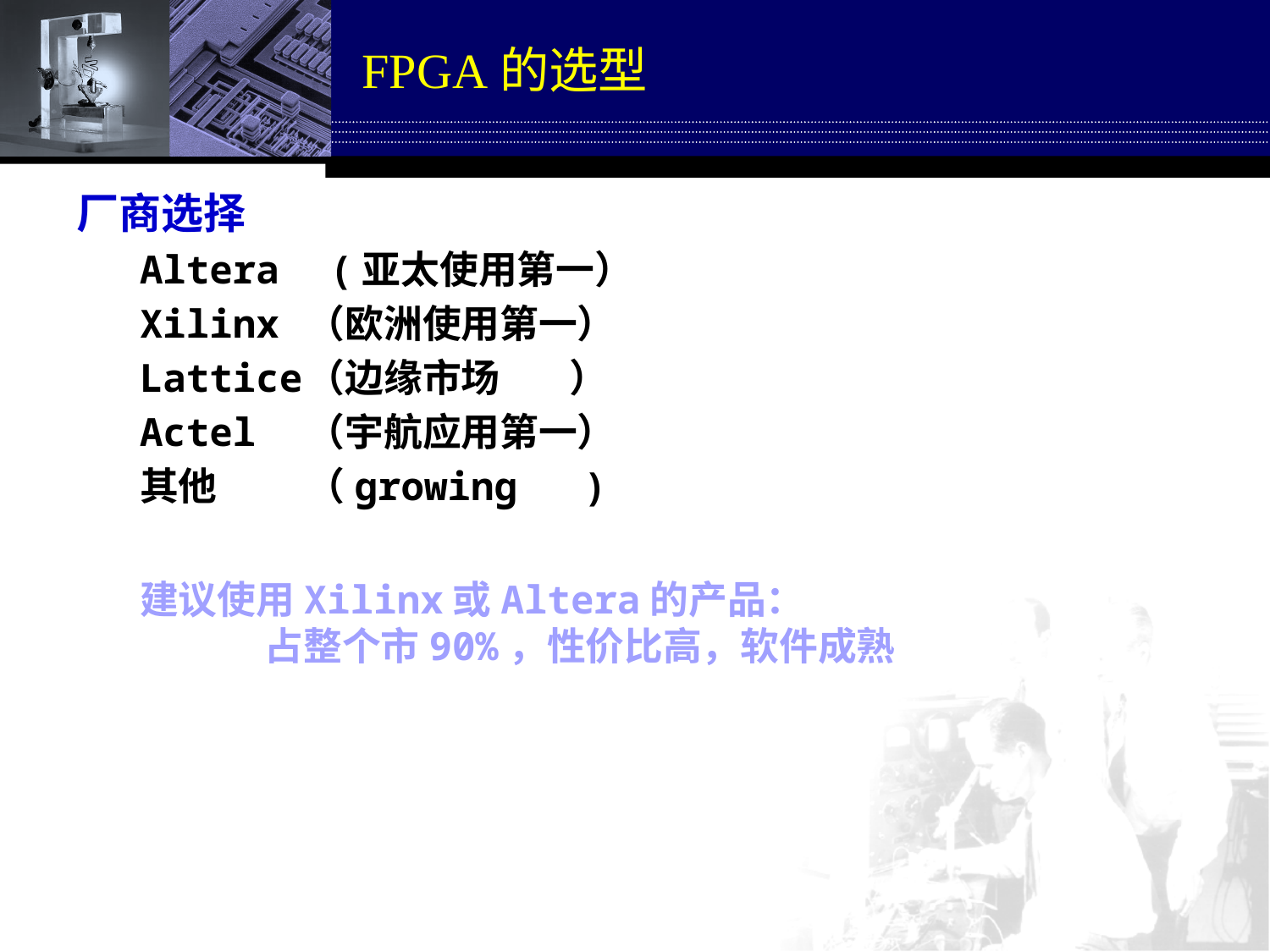

# FPGA的选型
厂商选择
Altera	 (亚太使用第一）
Xilinx	（欧洲使用第一）
Lattice	（边缘市场	 ）
Actel	（宇航应用第一）
其他	（growing	 )

建议使用Xilinx或Altera的产品：
	占整个市90%，性价比高，软件成熟